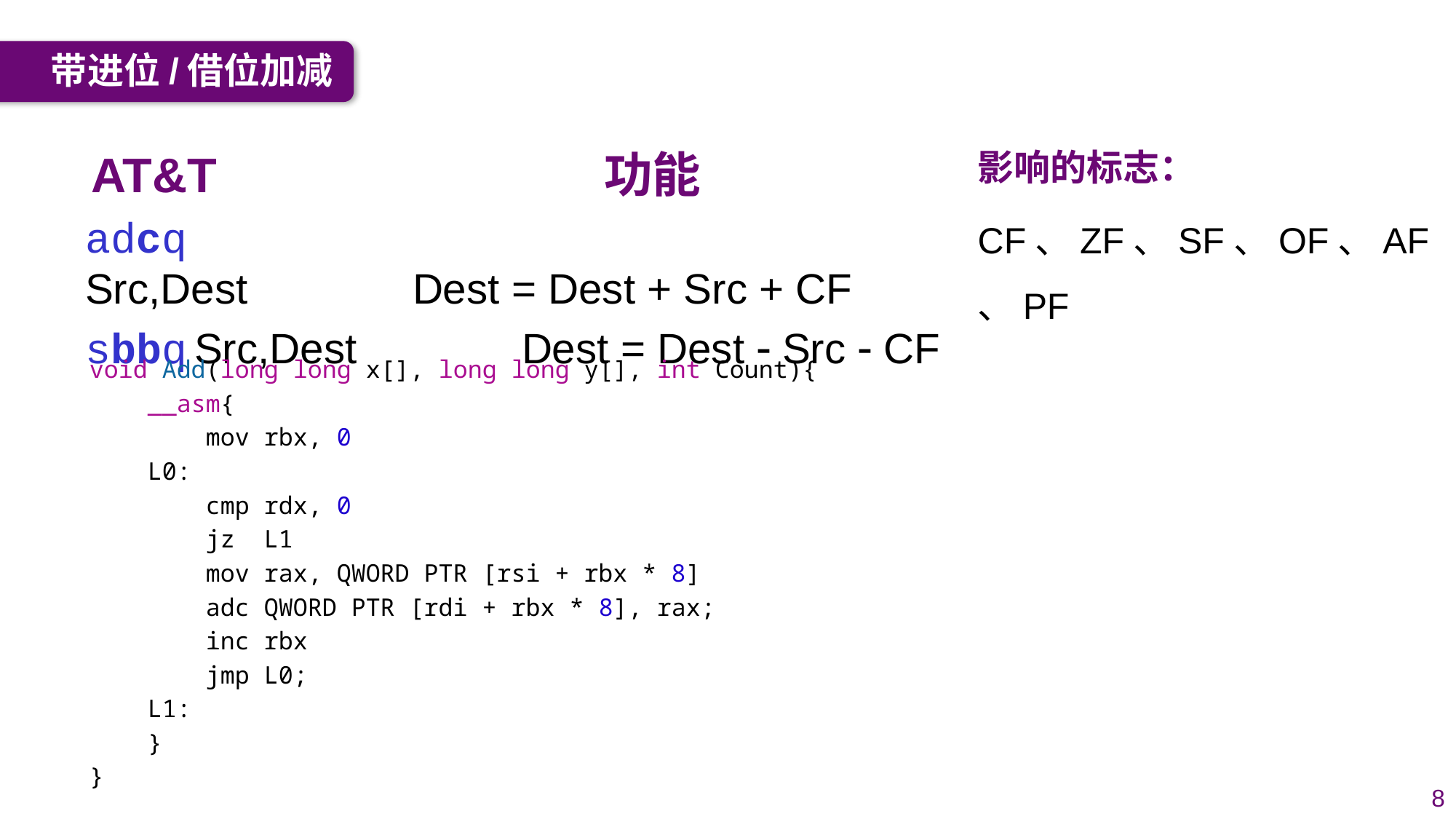

带进位/借位加减

影响的标志：
CF、ZF、SF、OF、AF、PF
   AT&T	                        功能
adcq							Src,Dest		Dest = Dest + Src + CF
sbbq	Src,Dest		Dest = Dest − Src − CF
void Add(long long x[], long long y[], int Count){
    __asm{
        mov rbx, 0
    L0:
        cmp rdx, 0
        jz  L1
        mov rax, QWORD PTR [rsi + rbx * 8]
        adc QWORD PTR [rdi + rbx * 8], rax;
        inc rbx
        jmp L0;
    L1:
    }
}
8